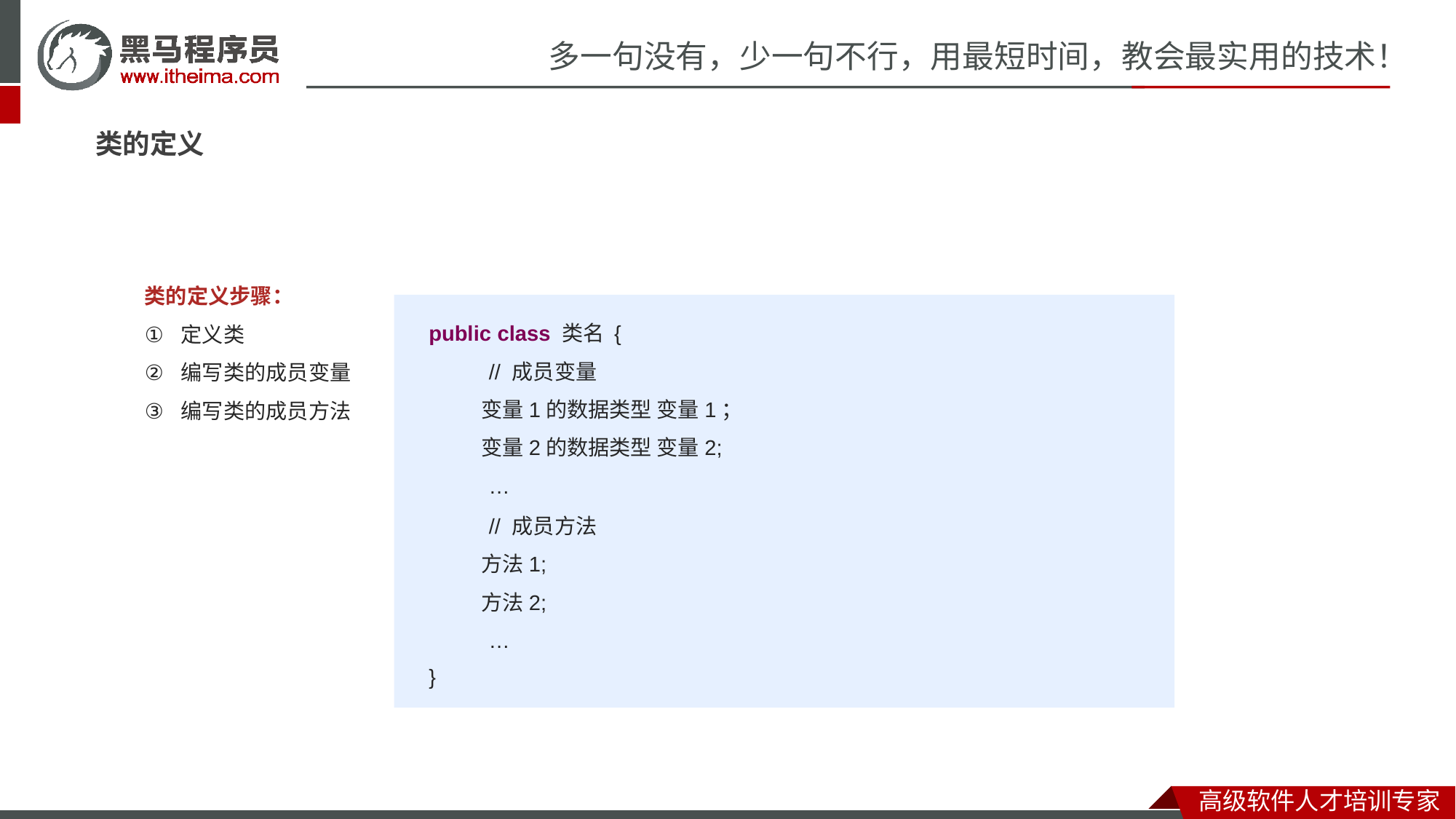

类的定义
类的定义步骤：
定义类
编写类的成员变量
编写类的成员方法

public class 类名 {
          // 成员变量
          变量1的数据类型 变量1；
          变量2的数据类型 变量2;
          …

}
          // 成员方法
          方法1;
          方法2;
          …